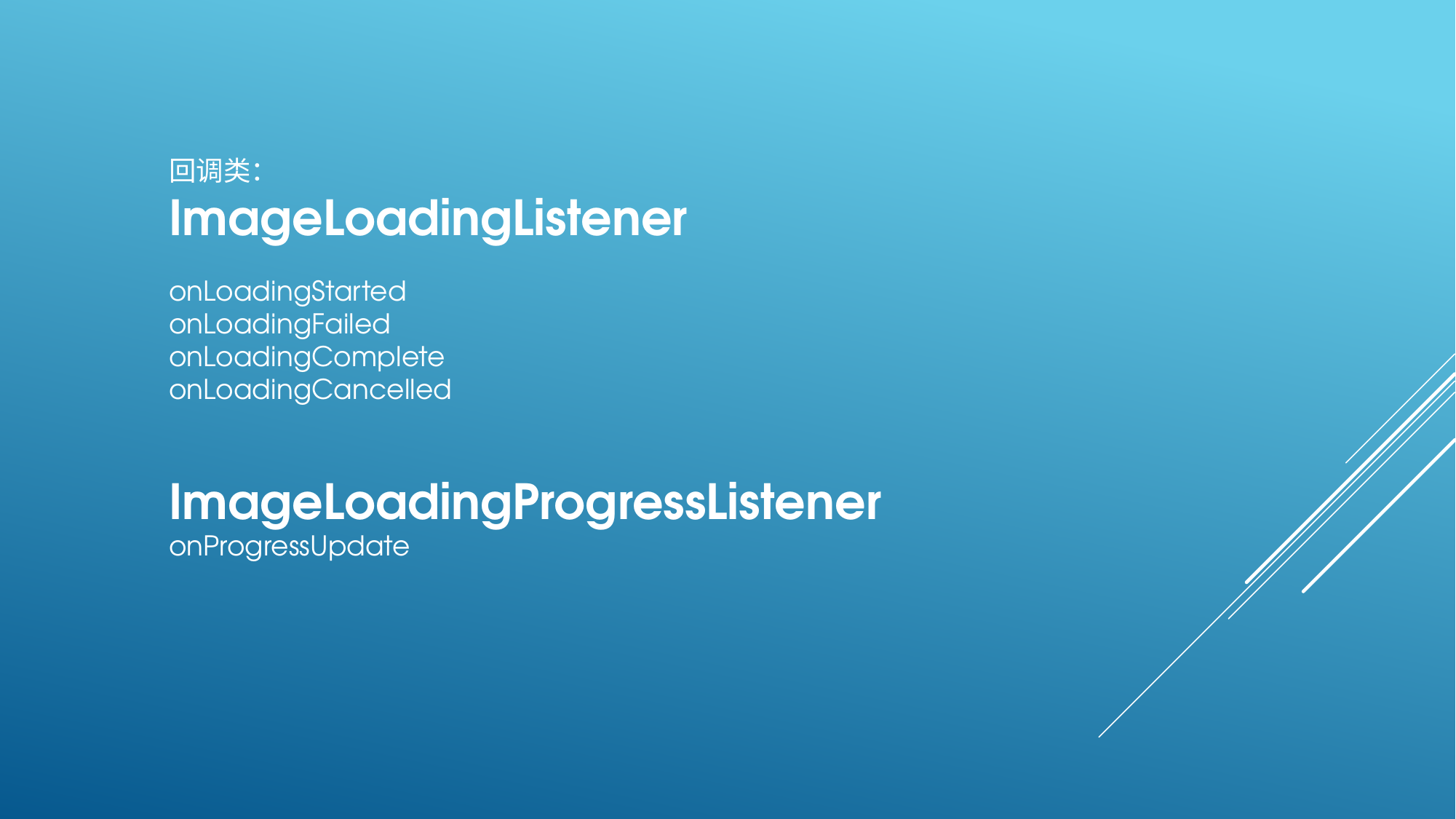

回调类：
ImageLoadingListener

onLoadingStarted
onLoadingFailed
onLoadingComplete
onLoadingCancelled

ImageLoadingProgressListener
onProgressUpdate